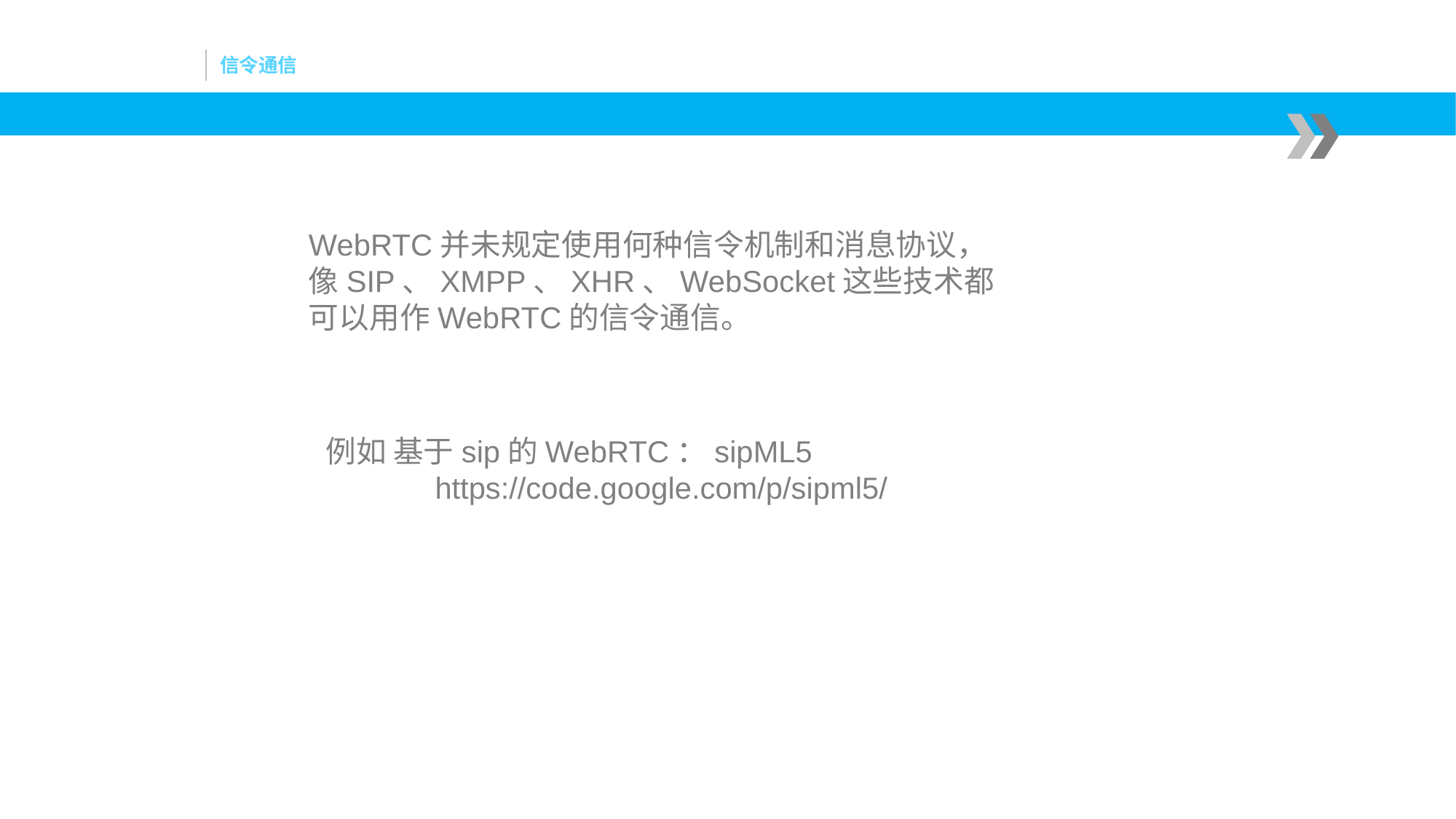

# 信令通信
WebRTC并未规定使用何种信令机制和消息协议，像SIP、XMPP、XHR、WebSocket这些技术都可以用作WebRTC的信令通信。
例如 基于sip的WebRTC：sipML5
	https://code.google.com/p/sipml5/